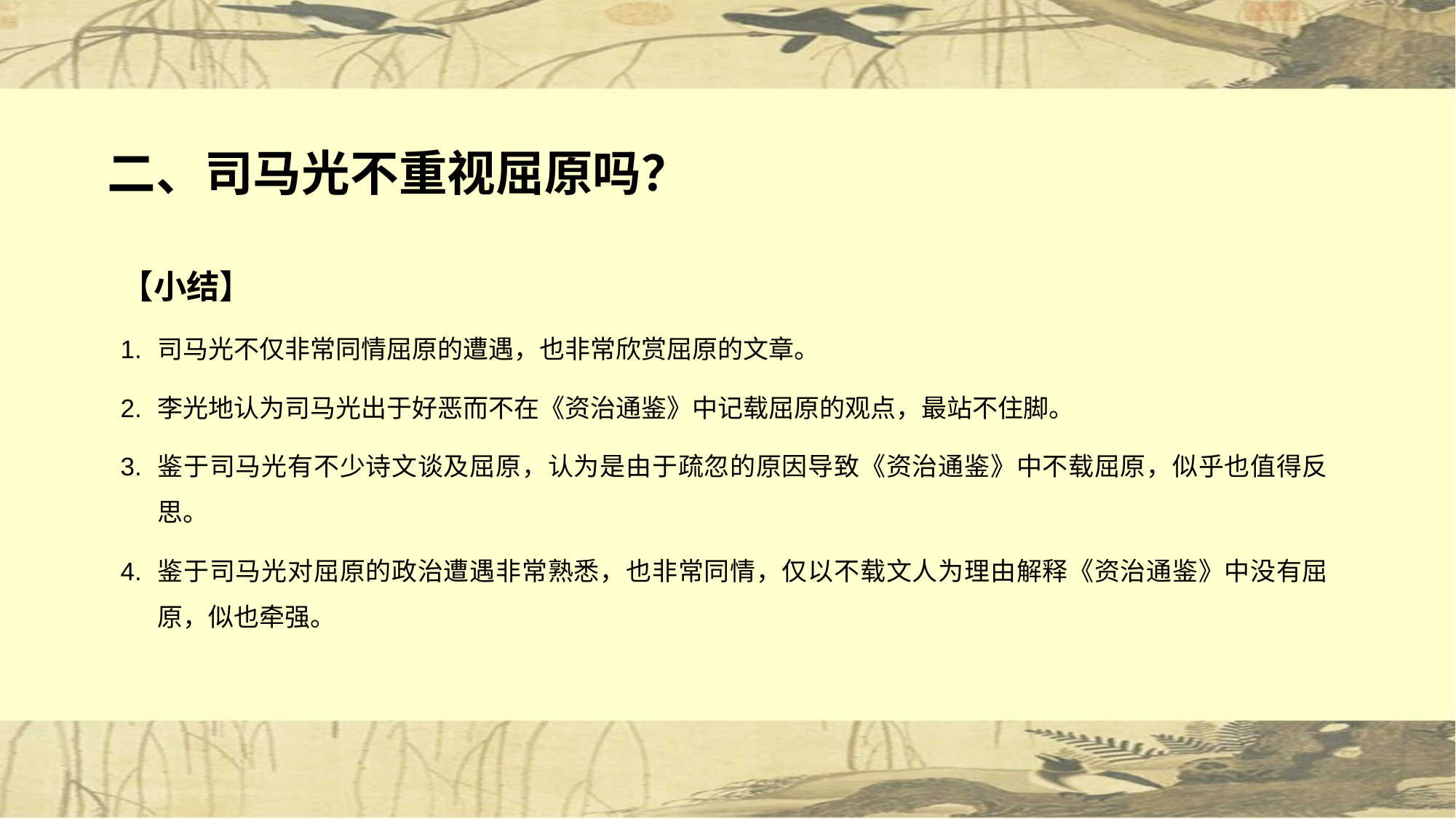

二、司马光不重视屈原吗？
【小结】
司马光不仅非常同情屈原的遭遇，也非常欣赏屈原的文章。
李光地认为司马光出于好恶而不在《资治通鉴》中记载屈原的观点，最站不住脚。
鉴于司马光有不少诗文谈及屈原，认为是由于疏忽的原因导致《资治通鉴》中不载屈原，似乎也值得反思。
鉴于司马光对屈原的政治遭遇非常熟悉，也非常同情，仅以不载文人为理由解释《资治通鉴》中没有屈原，似也牵强。